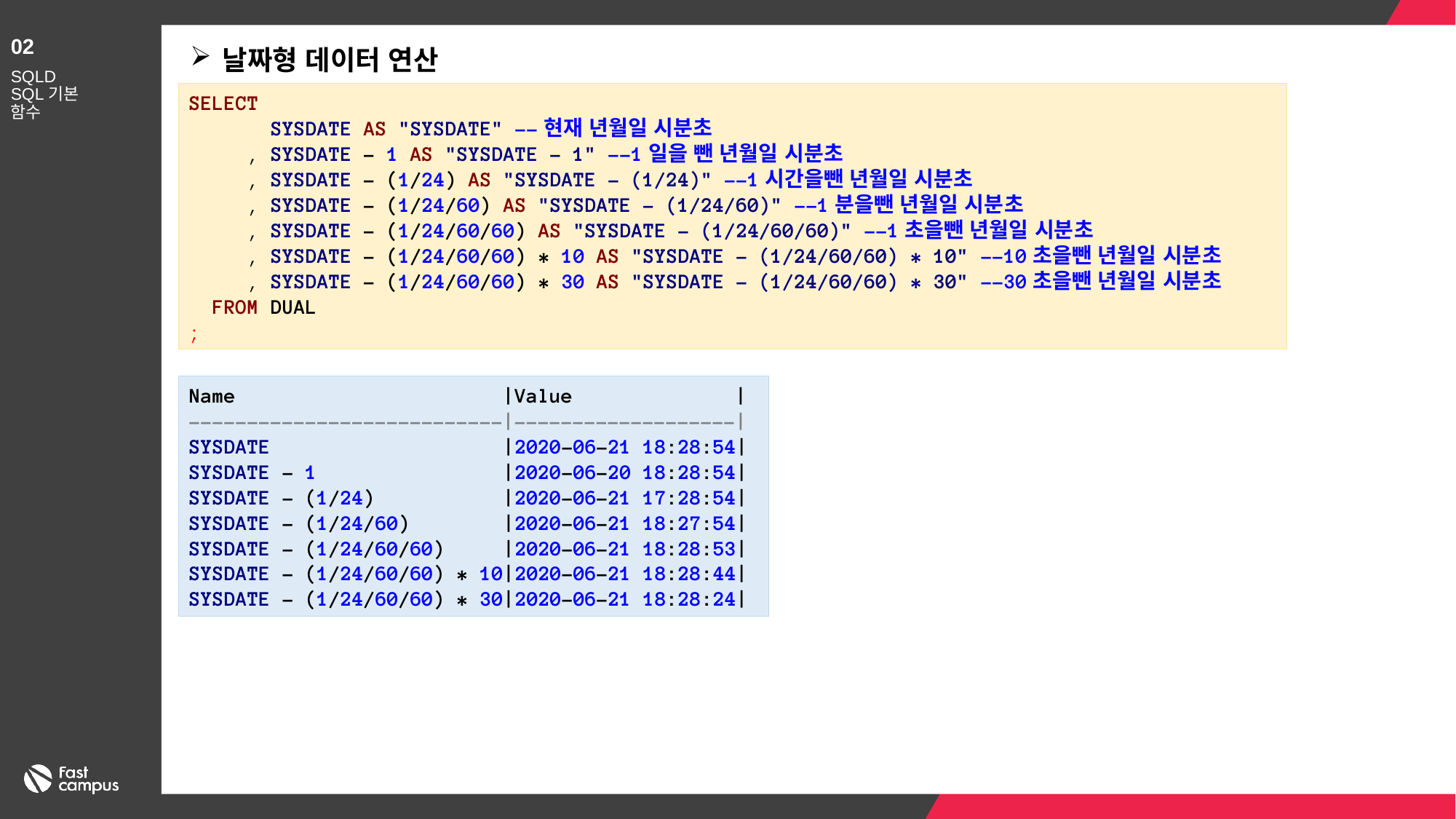

02
날짜형 데이터 연산
SQLD
SQL기본
함수
SELECT
       SYSDATE AS "SYSDATE" --현재 년월일 시분초
     , SYSDATE - 1 AS "SYSDATE - 1" --1일을 뺀 년월일 시분초
     , SYSDATE - (1/24) AS "SYSDATE - (1/24)" --1시간을뺀 년월일 시분초
     , SYSDATE - (1/24/60) AS "SYSDATE - (1/24/60)" --1분을뺀 년월일 시분초
     , SYSDATE - (1/24/60/60) AS "SYSDATE - (1/24/60/60)" --1초을뺀 년월일 시분초
     , SYSDATE - (1/24/60/60) * 10 AS "SYSDATE - (1/24/60/60) * 10" --10초을뺀 년월일 시분초
     , SYSDATE - (1/24/60/60) * 30 AS "SYSDATE - (1/24/60/60) * 30" --30초을뺀 년월일 시분초
  FROM DUAL
;
Name                       |Value              |
---------------------------|-------------------|
SYSDATE                    |2020-06-21 18:28:54|
SYSDATE - 1                |2020-06-20 18:28:54|
SYSDATE - (1/24)           |2020-06-21 17:28:54|
SYSDATE - (1/24/60)        |2020-06-21 18:27:54|
SYSDATE - (1/24/60/60)     |2020-06-21 18:28:53|
SYSDATE - (1/24/60/60) * 10|2020-06-21 18:28:44|
SYSDATE - (1/24/60/60) * 30|2020-06-21 18:28:24|